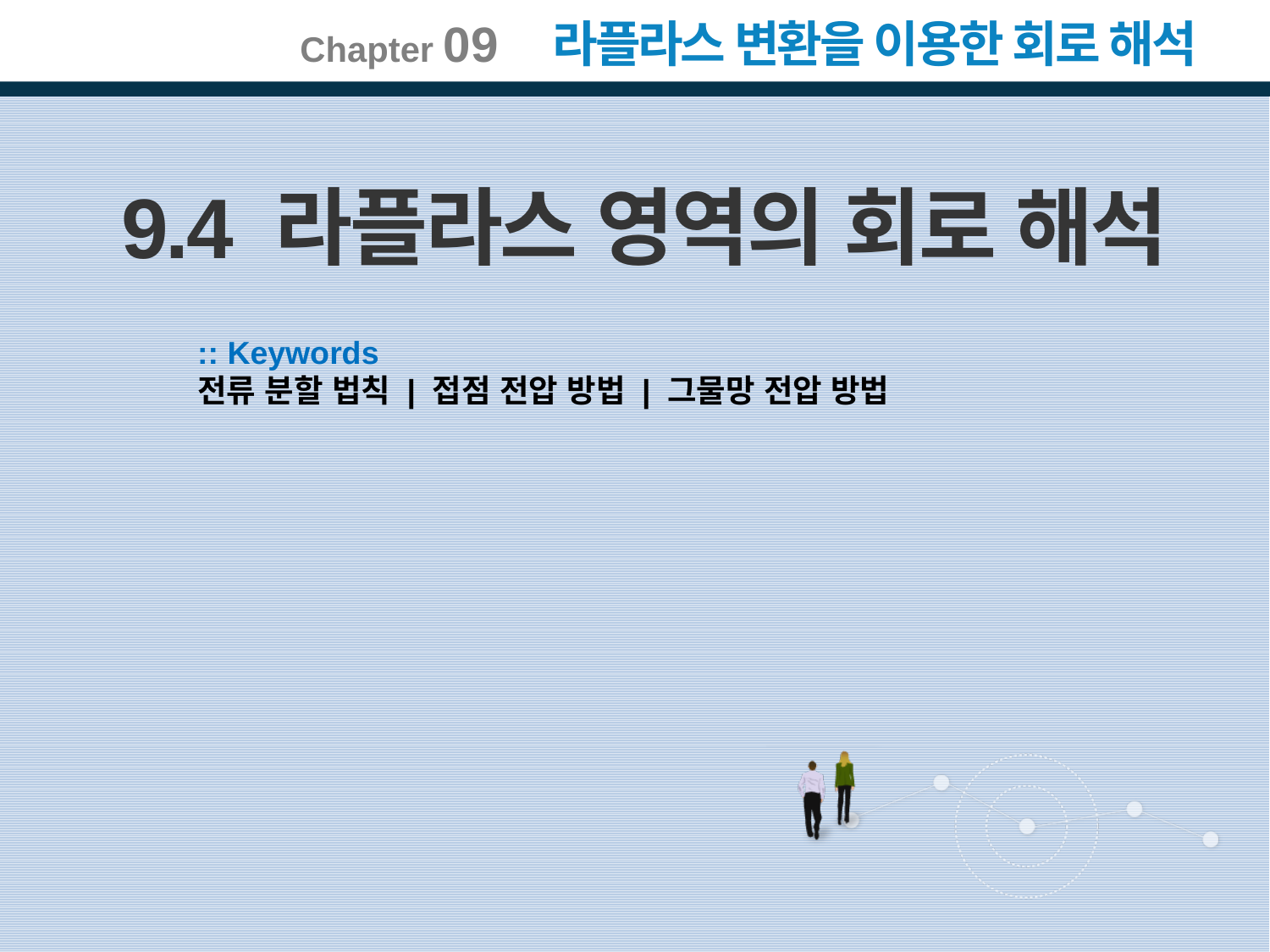

9.4 라플라스 영역의 회로 해석
:: Keywords
전류 분할 법칙 | 접점 전압 방법 | 그물망 전압 방법